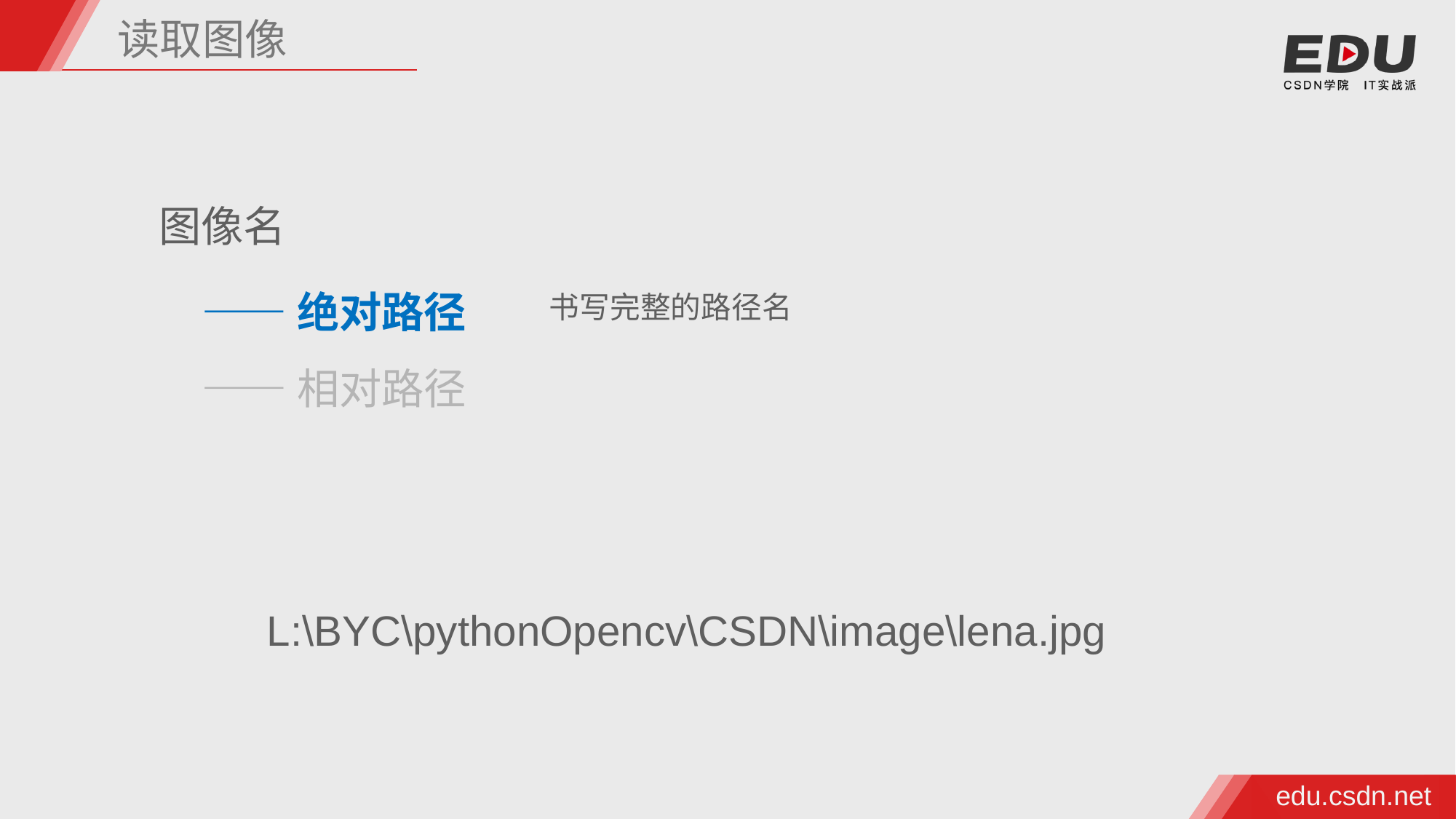

读取图像
图像名
——绝对路径
——相对路径
书写完整的路径名
L:\BYC\pythonOpencv\CSDN\image\lena.jpg
edu.csdn.net